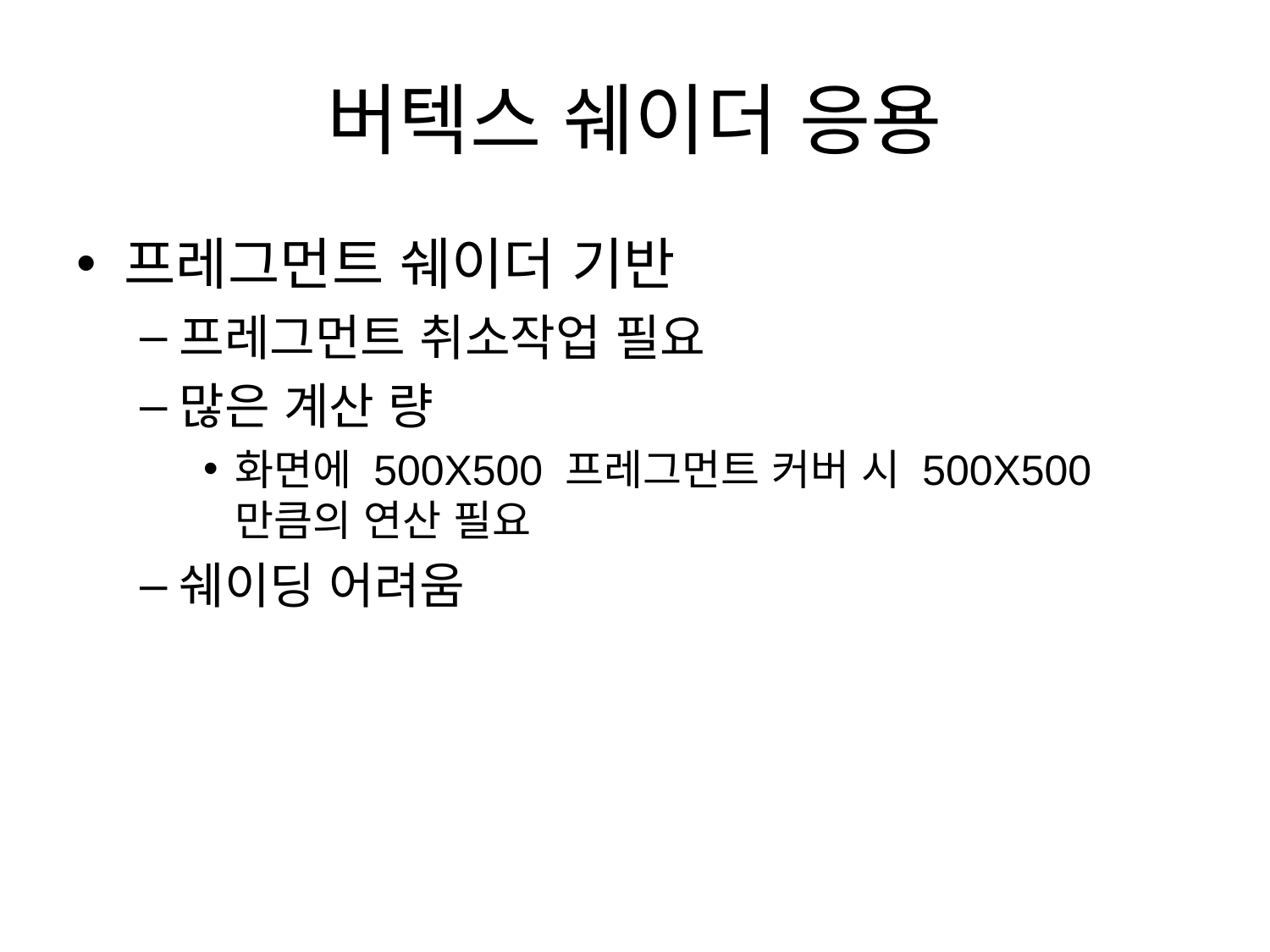

# 버텍스 쉐이더 응용
프레그먼트 쉐이더 기반
프레그먼트 취소작업 필요
많은 계산 량
화면에 500X500 프레그먼트 커버 시 500X500만큼의 연산 필요
쉐이딩 어려움